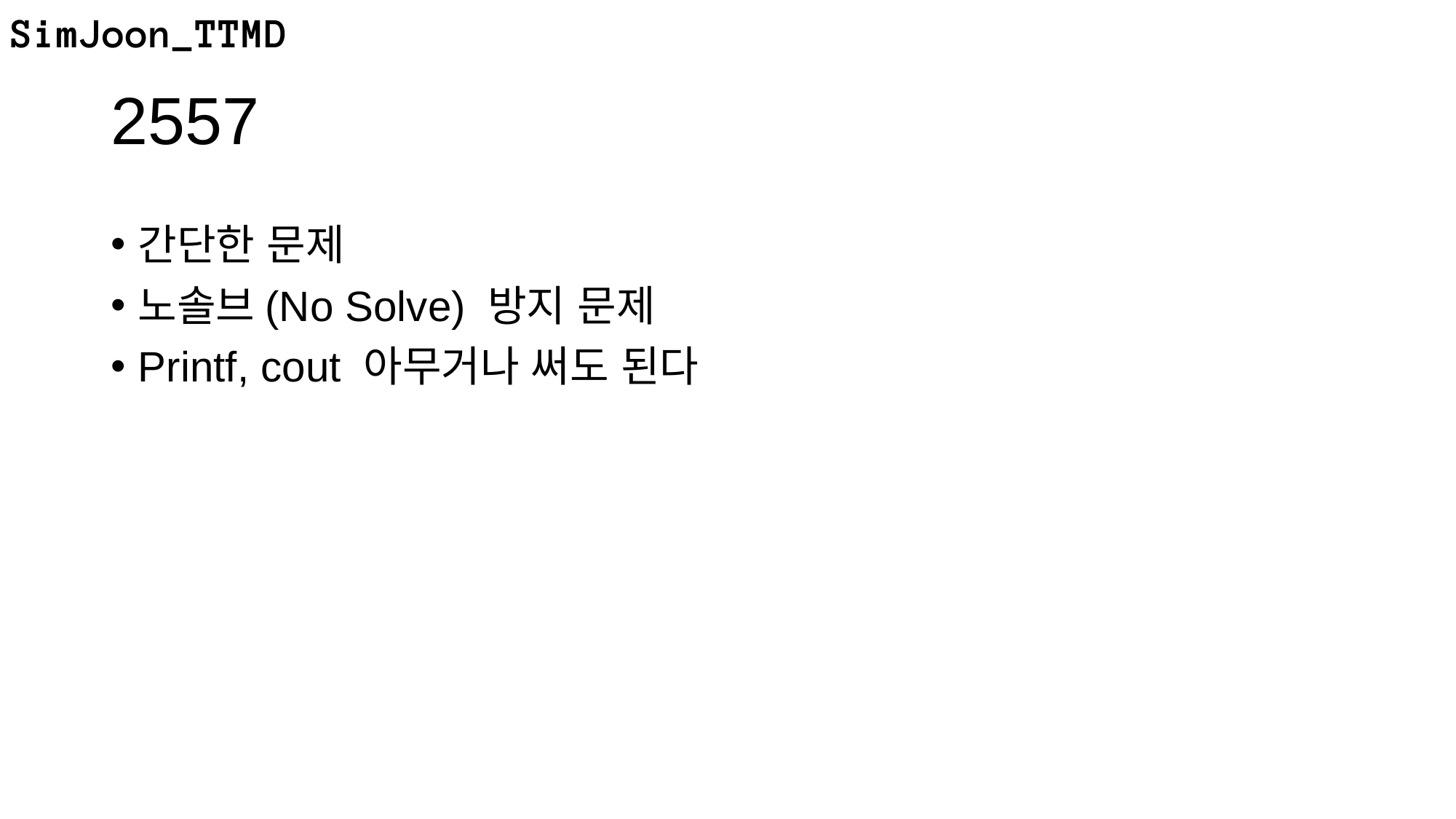

# 2557
간단한 문제
노솔브(No Solve) 방지 문제
Printf, cout 아무거나 써도 된다